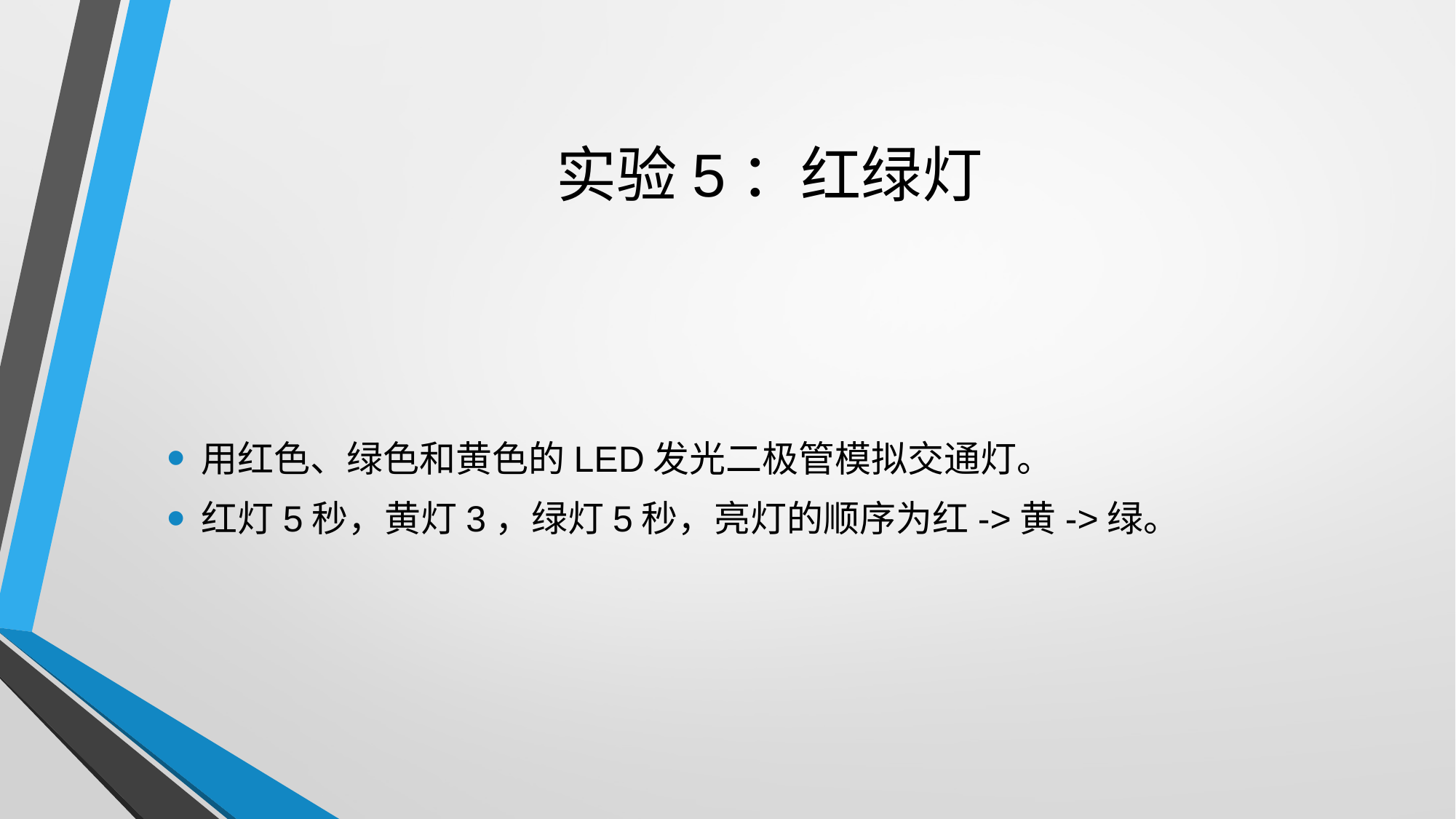

# 实验5：红绿灯
用红色、绿色和黄色的LED发光二极管模拟交通灯。
红灯5秒，黄灯3，绿灯5秒，亮灯的顺序为红->黄->绿。